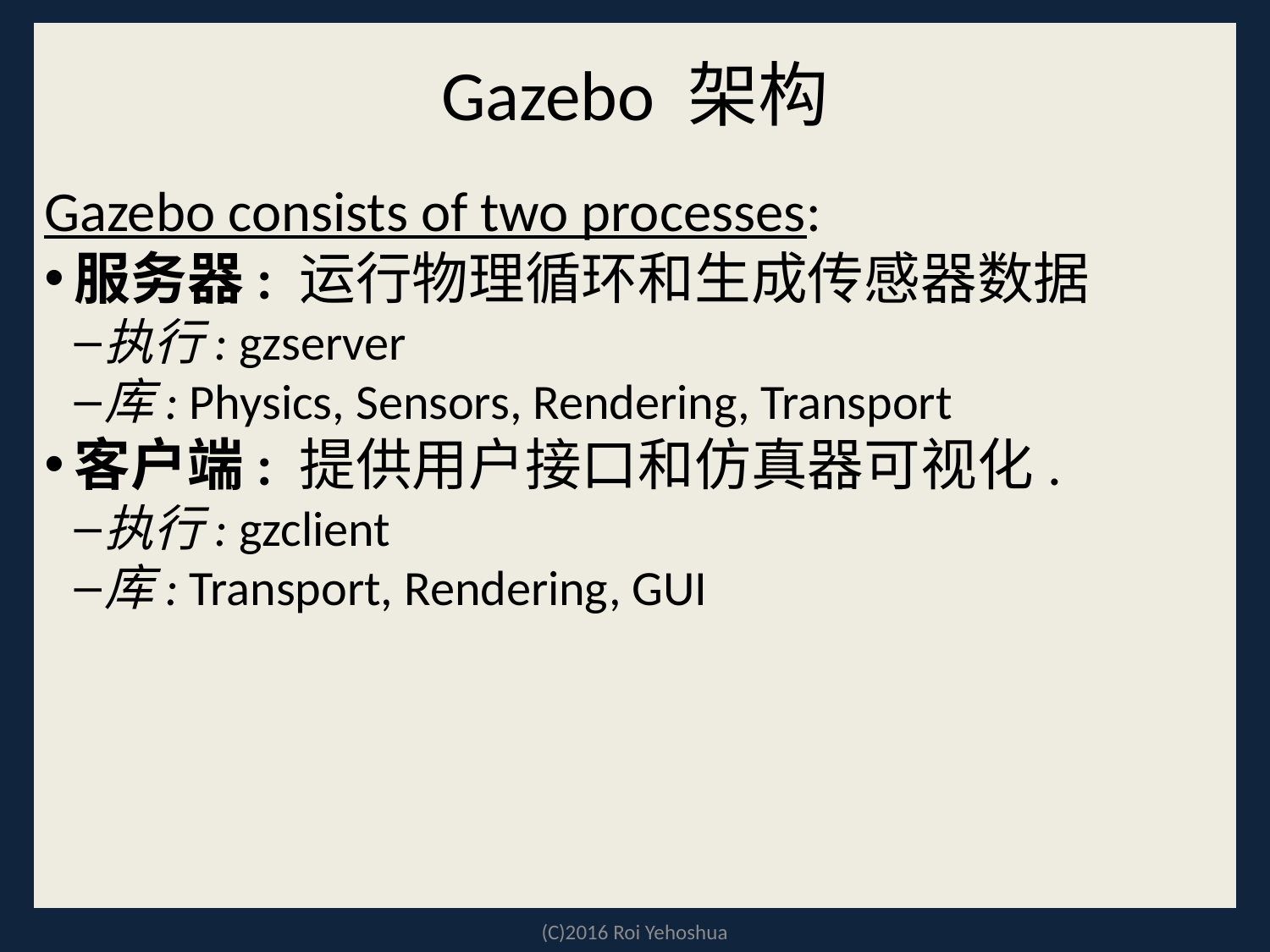

Gazebo 架构
Gazebo consists of two processes:
服务器: 运行物理循环和生成传感器数据
执行: gzserver
库: Physics, Sensors, Rendering, Transport
客户端: 提供用户接口和仿真器可视化.
执行: gzclient
库: Transport, Rendering, GUI

(C)2016 Roi Yehoshua